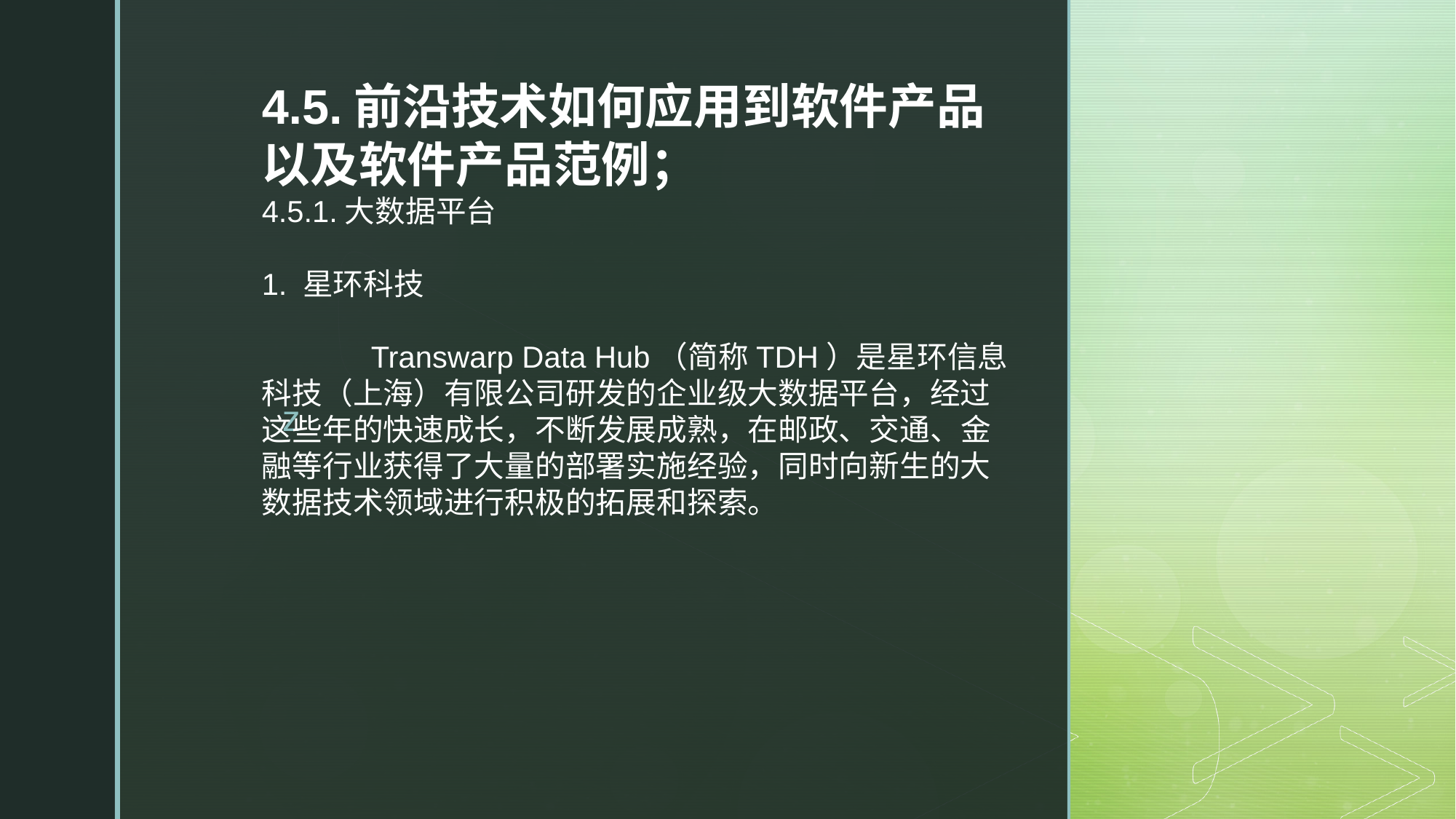

4.5.前沿技术如何应用到软件产品以及软件产品范例；
4.5.1.大数据平台

1. 星环科技

   ​	Transwarp Data Hub（简称TDH）是星环信息科技（上海）有限公司研发的企业级大数据平台，经过这些年的快速成长，不断发展成熟，在邮政、交通、金融等行业获得了大量的部署实施经验，同时向新生的大数据技术领域进行积极的拓展和探索。